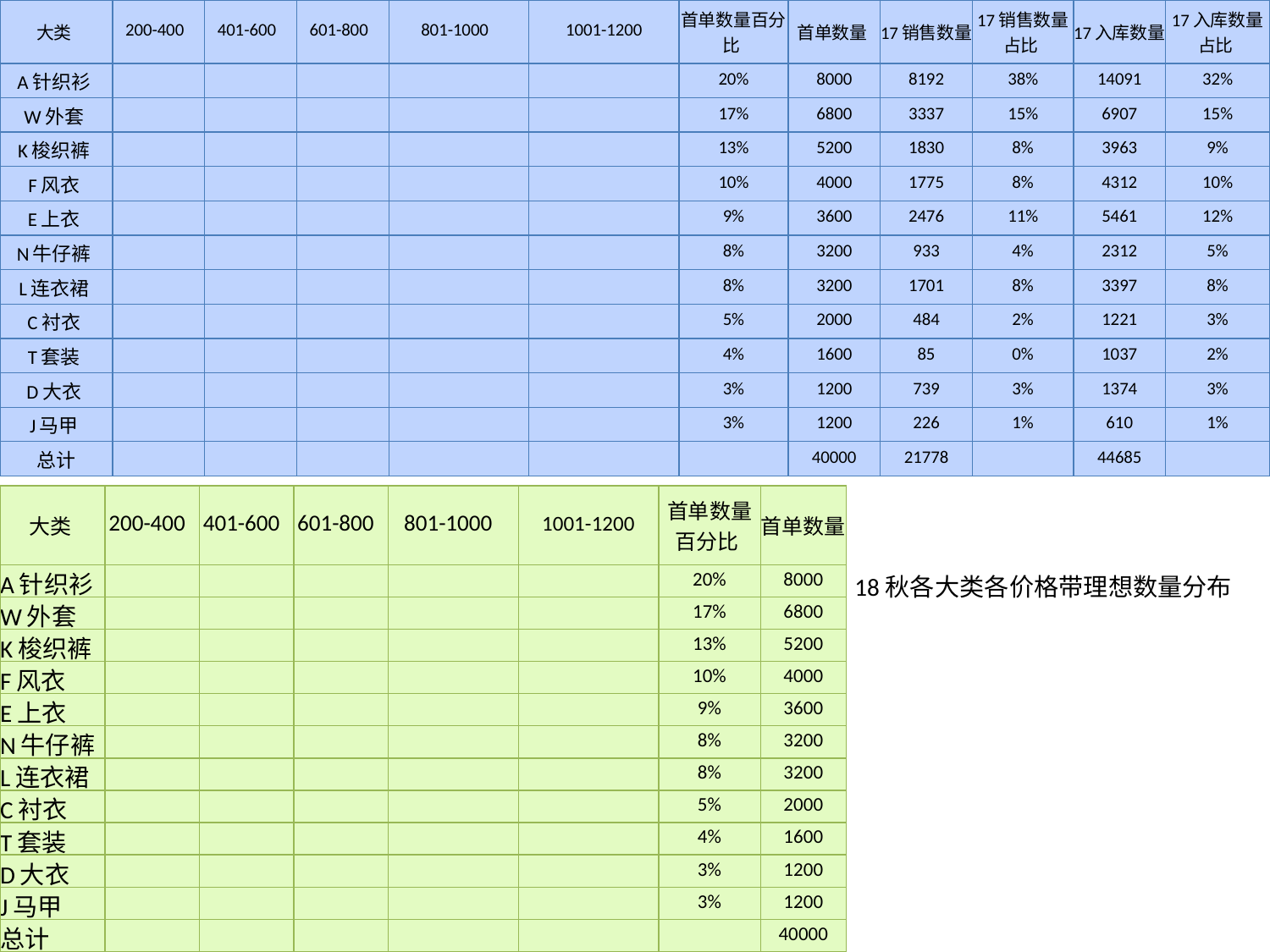

| 大类 | 200-400 | 401-600 | 601-800 | 801-1000 | 1001-1200 | 首单数量百分比 | 首单数量 | 17销售数量 | 17销售数量占比 | 17入库数量 | 17入库数量占比 |
| --- | --- | --- | --- | --- | --- | --- | --- | --- | --- | --- | --- |
| A针织衫 |  |  |  |  |  | 20% | 8000 | 8192 | 38% | 14091 | 32% |
| W外套 |  |  |  |  |  | 17% | 6800 | 3337 | 15% | 6907 | 15% |
| K梭织裤 |  |  |  |  |  | 13% | 5200 | 1830 | 8% | 3963 | 9% |
| F风衣 |  |  |  |  |  | 10% | 4000 | 1775 | 8% | 4312 | 10% |
| E上衣 |  |  |  |  |  | 9% | 3600 | 2476 | 11% | 5461 | 12% |
| N牛仔裤 |  |  |  |  |  | 8% | 3200 | 933 | 4% | 2312 | 5% |
| L连衣裙 |  |  |  |  |  | 8% | 3200 | 1701 | 8% | 3397 | 8% |
| C衬衣 |  |  |  |  |  | 5% | 2000 | 484 | 2% | 1221 | 3% |
| T套装 |  |  |  |  |  | 4% | 1600 | 85 | 0% | 1037 | 2% |
| D大衣 |  |  |  |  |  | 3% | 1200 | 739 | 3% | 1374 | 3% |
| J马甲 |  |  |  |  |  | 3% | 1200 | 226 | 1% | 610 | 1% |
| 总计 |  |  |  |  |  |  | 40000 | 21778 |  | 44685 |  |
| 大类 | 200-400 | 401-600 | 601-800 | 801-1000 | 1001-1200 | 首单数量百分比 | 首单数量 |
| --- | --- | --- | --- | --- | --- | --- | --- |
| A针织衫 |  |  |  |  |  | 20% | 8000 |
| W外套 |  |  |  |  |  | 17% | 6800 |
| K梭织裤 |  |  |  |  |  | 13% | 5200 |
| F风衣 |  |  |  |  |  | 10% | 4000 |
| E上衣 |  |  |  |  |  | 9% | 3600 |
| N牛仔裤 |  |  |  |  |  | 8% | 3200 |
| L连衣裙 |  |  |  |  |  | 8% | 3200 |
| C衬衣 |  |  |  |  |  | 5% | 2000 |
| T套装 |  |  |  |  |  | 4% | 1600 |
| D大衣 |  |  |  |  |  | 3% | 1200 |
| J马甲 |  |  |  |  |  | 3% | 1200 |
| 总计 |  |  |  |  |  |  | 40000 |
18秋各大类各价格带理想数量分布